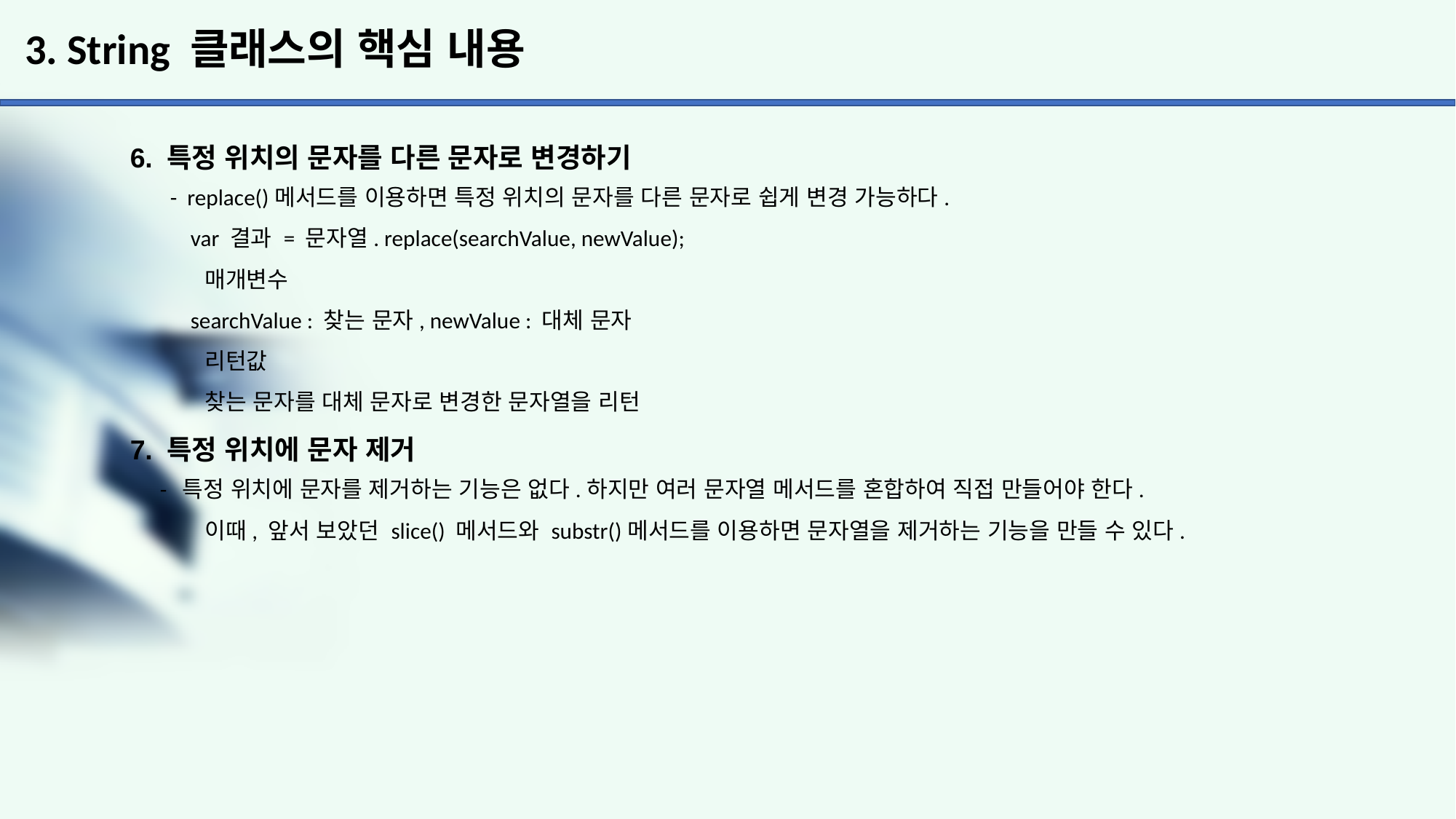

# 3. String 클래스의 핵심 내용
6. 특정 위치의 문자를 다른 문자로 변경하기
   -  replace()메서드를 이용하면 특정 위치의 문자를 다른 문자로 쉽게 변경 가능하다.
       var 결과 = 문자열. replace(searchValue, newValue);
       매개변수
       searchValue : 찾는 문자, newValue : 대체 문자
       리턴값
       찾는 문자를 대체 문자로 변경한 문자열을 리턴
7. 특정 위치에 문자 제거
 -  특정 위치에 문자를 제거하는 기능은 없다.하지만 여러 문자열 메서드를 혼합하여 직접 만들어야 한다.
       이때, 앞서 보았던 slice() 메서드와 substr()메서드를 이용하면 문자열을 제거하는 기능을 만들 수 있다.